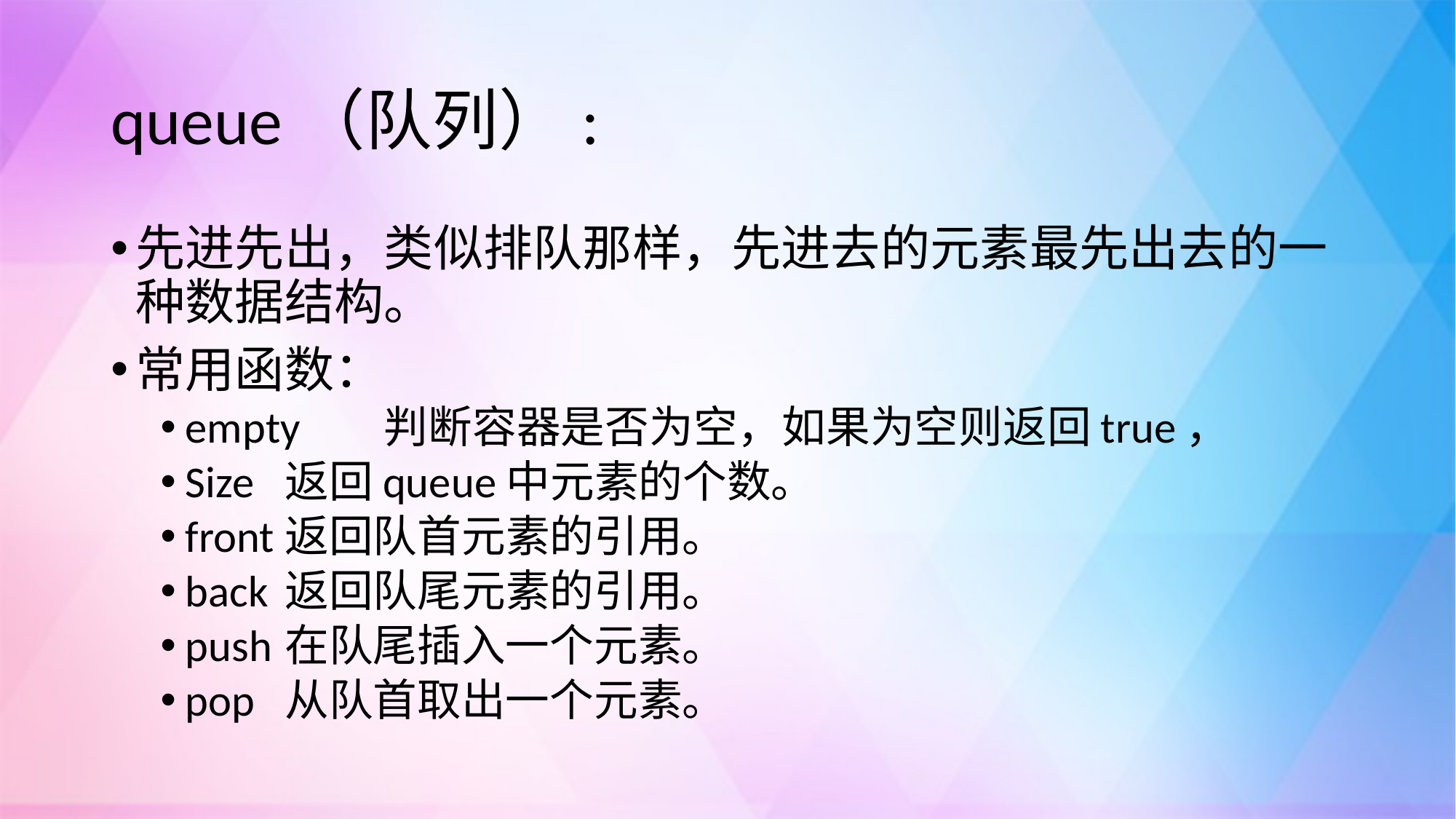

# queue（队列）:
先进先出，类似排队那样，先进去的元素最先出去的一种数据结构。
常用函数：
empty		判断容器是否为空，如果为空则返回true，
Size		返回queue中元素的个数。
front		返回队首元素的引用。
back		返回队尾元素的引用。
push		在队尾插入一个元素。
pop		从队首取出一个元素。